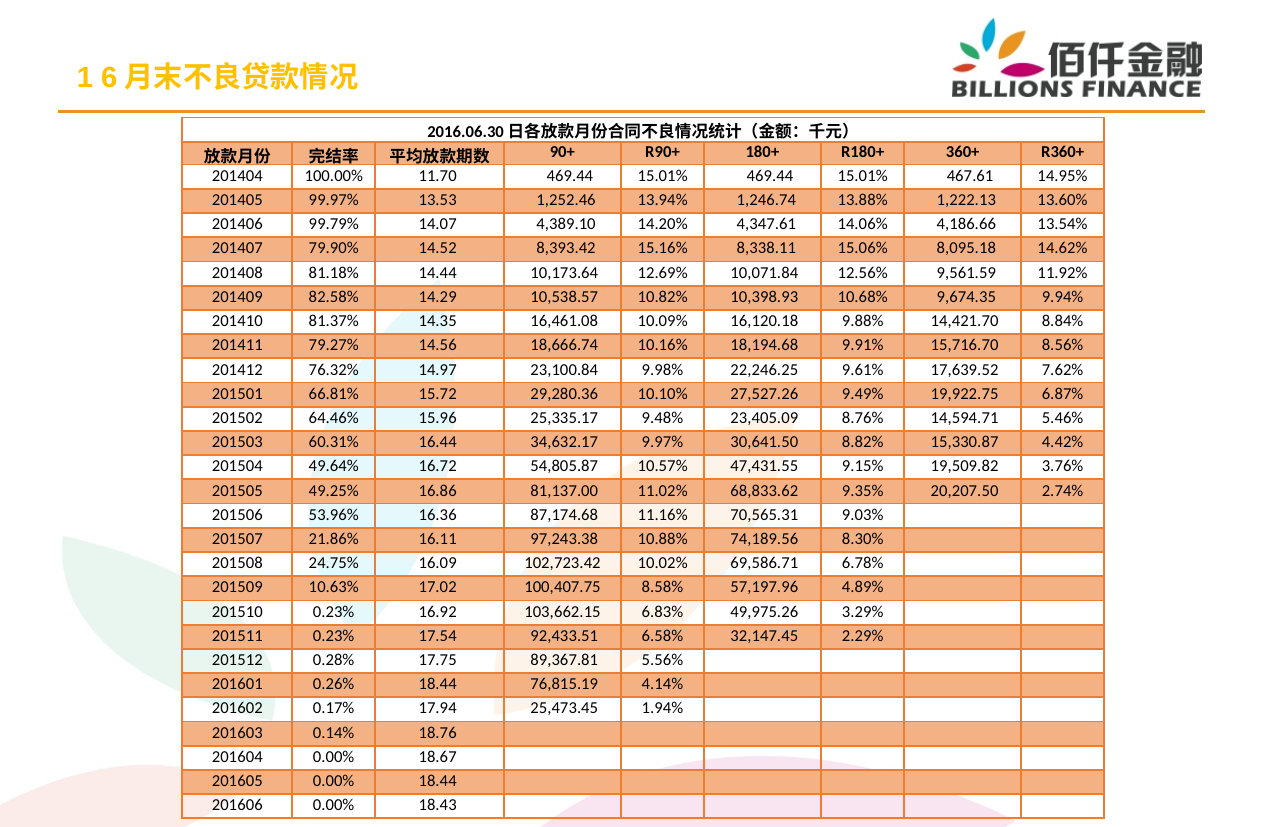

1 6月末不良贷款情况
| 2016.06.30日各放款月份合同不良情况统计（金额：千元） |  |  |  |  |  |  |  |  |
| --- | --- | --- | --- | --- | --- | --- | --- | --- |
| 放款月份 | 完结率 | 平均放款期数 | 90+ | R90+ | 180+ | R180+ | 360+ | R360+ |
| 201404 | 100.00% | 11.70 | 469.44 | 15.01% | 469.44 | 15.01% | 467.61 | 14.95% |
| 201405 | 99.97% | 13.53 | 1,252.46 | 13.94% | 1,246.74 | 13.88% | 1,222.13 | 13.60% |
| 201406 | 99.79% | 14.07 | 4,389.10 | 14.20% | 4,347.61 | 14.06% | 4,186.66 | 13.54% |
| 201407 | 79.90% | 14.52 | 8,393.42 | 15.16% | 8,338.11 | 15.06% | 8,095.18 | 14.62% |
| 201408 | 81.18% | 14.44 | 10,173.64 | 12.69% | 10,071.84 | 12.56% | 9,561.59 | 11.92% |
| 201409 | 82.58% | 14.29 | 10,538.57 | 10.82% | 10,398.93 | 10.68% | 9,674.35 | 9.94% |
| 201410 | 81.37% | 14.35 | 16,461.08 | 10.09% | 16,120.18 | 9.88% | 14,421.70 | 8.84% |
| 201411 | 79.27% | 14.56 | 18,666.74 | 10.16% | 18,194.68 | 9.91% | 15,716.70 | 8.56% |
| 201412 | 76.32% | 14.97 | 23,100.84 | 9.98% | 22,246.25 | 9.61% | 17,639.52 | 7.62% |
| 201501 | 66.81% | 15.72 | 29,280.36 | 10.10% | 27,527.26 | 9.49% | 19,922.75 | 6.87% |
| 201502 | 64.46% | 15.96 | 25,335.17 | 9.48% | 23,405.09 | 8.76% | 14,594.71 | 5.46% |
| 201503 | 60.31% | 16.44 | 34,632.17 | 9.97% | 30,641.50 | 8.82% | 15,330.87 | 4.42% |
| 201504 | 49.64% | 16.72 | 54,805.87 | 10.57% | 47,431.55 | 9.15% | 19,509.82 | 3.76% |
| 201505 | 49.25% | 16.86 | 81,137.00 | 11.02% | 68,833.62 | 9.35% | 20,207.50 | 2.74% |
| 201506 | 53.96% | 16.36 | 87,174.68 | 11.16% | 70,565.31 | 9.03% |  |  |
| 201507 | 21.86% | 16.11 | 97,243.38 | 10.88% | 74,189.56 | 8.30% |  |  |
| 201508 | 24.75% | 16.09 | 102,723.42 | 10.02% | 69,586.71 | 6.78% |  |  |
| 201509 | 10.63% | 17.02 | 100,407.75 | 8.58% | 57,197.96 | 4.89% |  |  |
| 201510 | 0.23% | 16.92 | 103,662.15 | 6.83% | 49,975.26 | 3.29% |  |  |
| 201511 | 0.23% | 17.54 | 92,433.51 | 6.58% | 32,147.45 | 2.29% |  |  |
| 201512 | 0.28% | 17.75 | 89,367.81 | 5.56% |  |  |  |  |
| 201601 | 0.26% | 18.44 | 76,815.19 | 4.14% |  |  |  |  |
| 201602 | 0.17% | 17.94 | 25,473.45 | 1.94% |  |  |  |  |
| 201603 | 0.14% | 18.76 |  |  |  |  |  |  |
| 201604 | 0.00% | 18.67 |  |  |  |  |  |  |
| 201605 | 0.00% | 18.44 |  |  |  |  |  |  |
| 201606 | 0.00% | 18.43 |  |  |  |  |  |  |